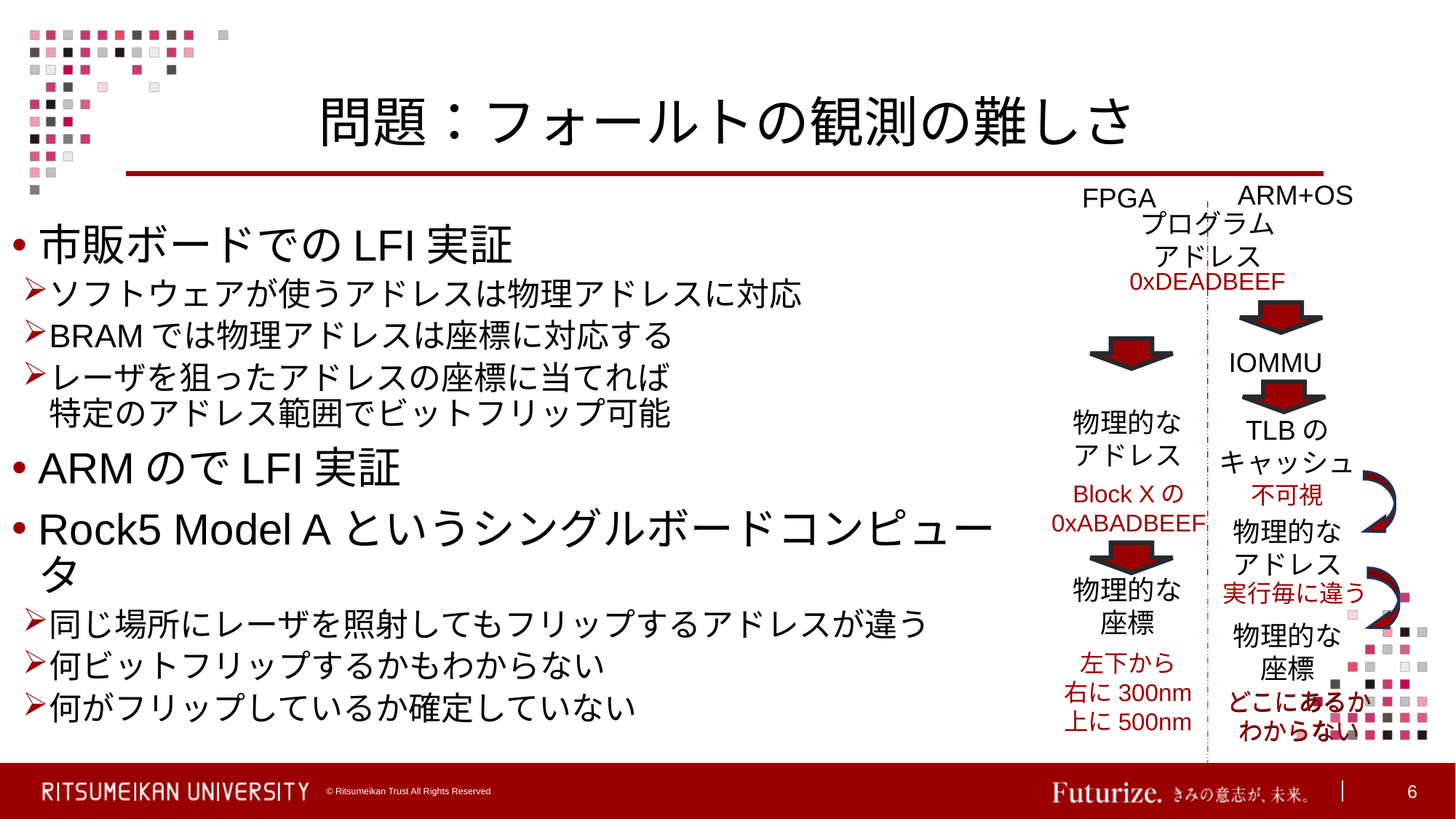

# 問題：フォールトの観測の難しさ
ARM+OS
FPGA
プログラム
アドレス
市販ボードでのLFI実証
ソフトウェアが使うアドレスは物理アドレスに対応
BRAMでは物理アドレスは座標に対応する
レーザを狙ったアドレスの座標に当てれば
特定のアドレス範囲でビットフリップ可能
ARMのでLFI実証
Rock5 Model Aというシングルボードコンピュータ
同じ場所にレーザを照射してもフリップするアドレスが違う
何ビットフリップするかもわからない
何がフリップしているか確定していない
0xDEADBEEF

IOMMU

物理的な
アドレス
TLBの
キャッシュ

Block Xの
0xABADBEEF
不可視
物理的な
アドレス

物理的な
座標

実行毎に違う
物理的な
座標
左下から
右に300nm
上に500nm
どこにあるか
わからない
どこにあるか
わからない
どこにあるか
わからない